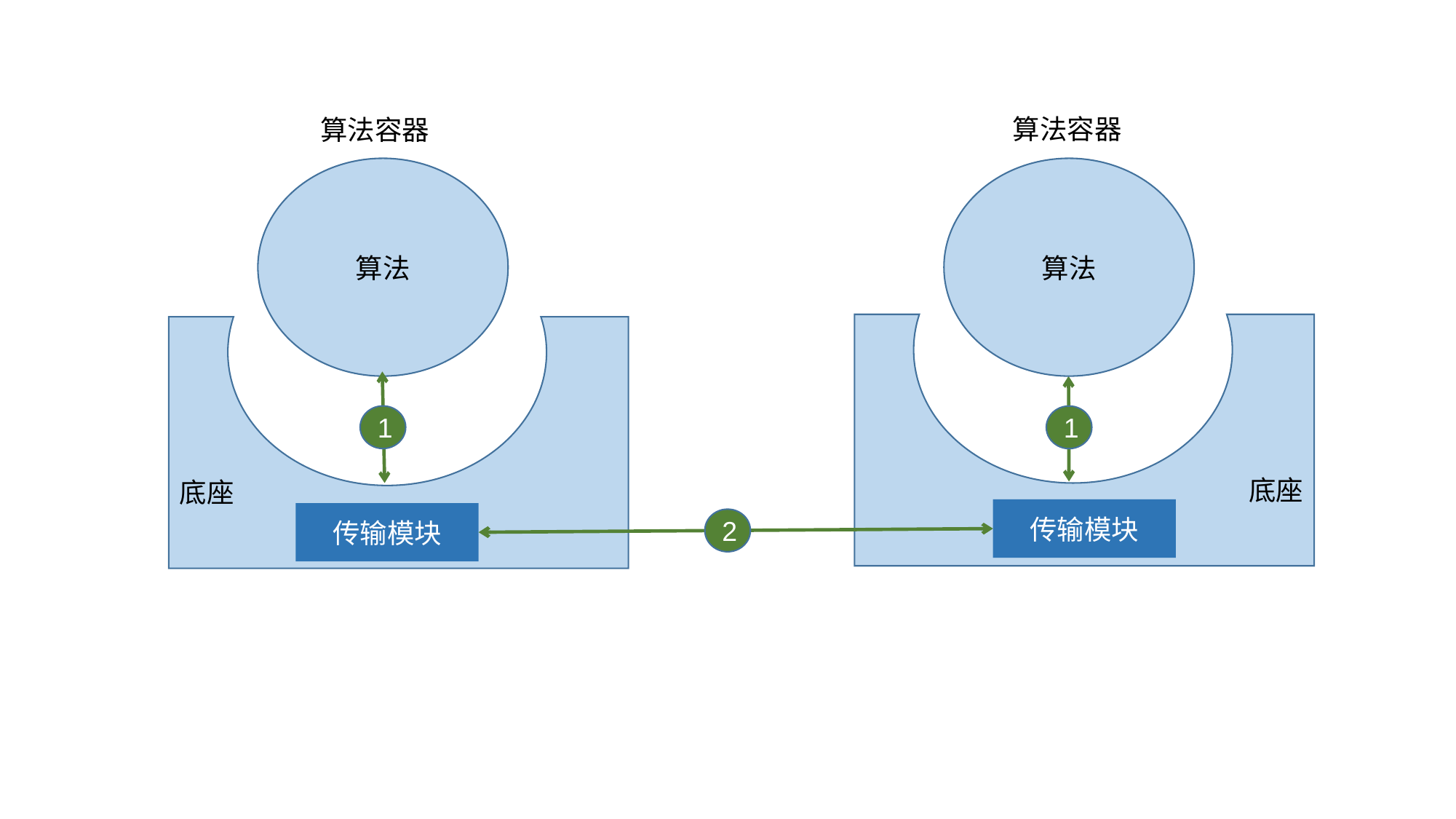

算法容器
算法容器

算法

算法

底座

底座
1
1
传输模块
传输模块
2